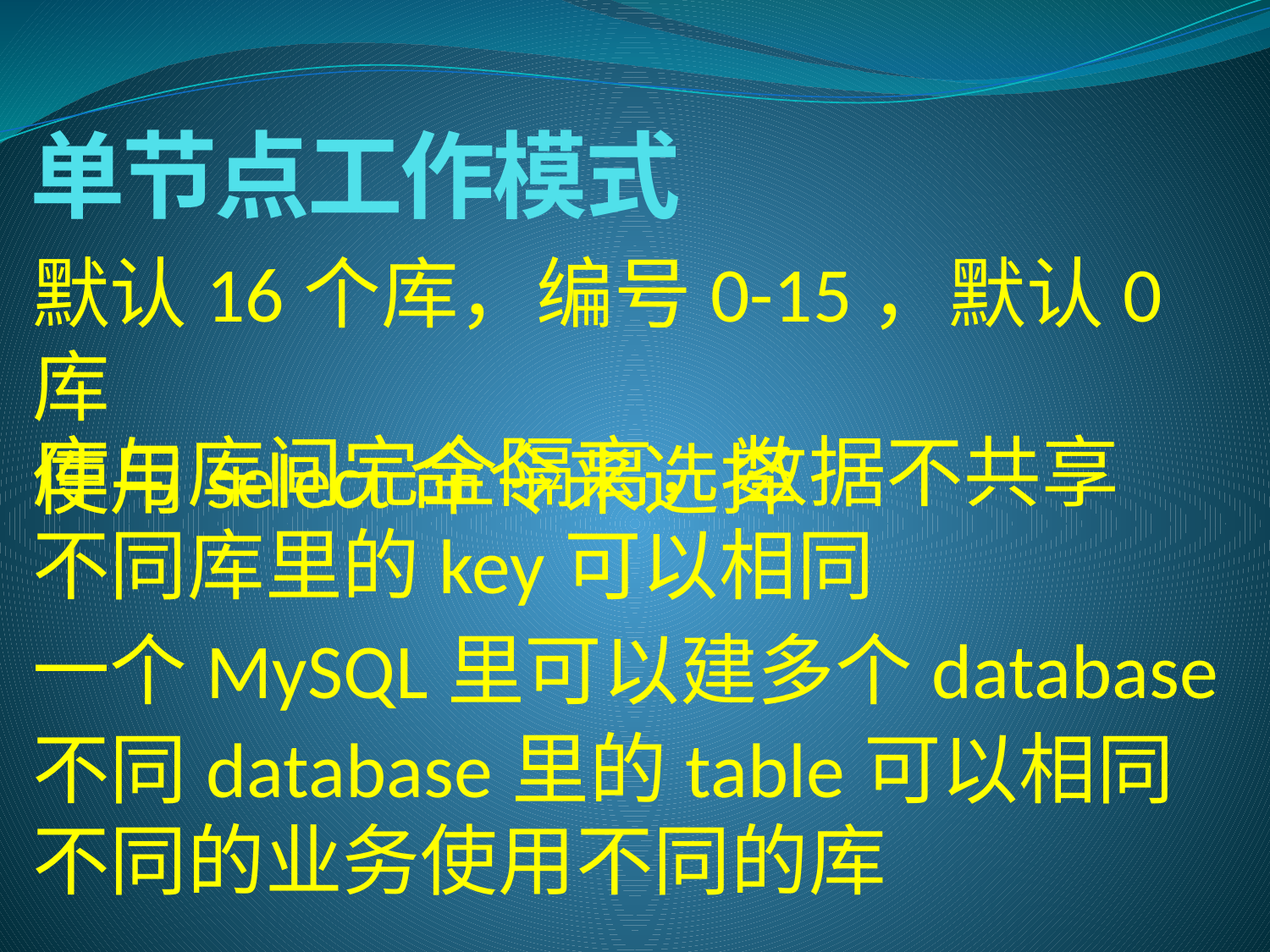

# 单节点工作模式
默认16个库，编号0-15，默认0库
使用select命令来选择
库与库间完全隔离，数据不共享
不同库里的key可以相同
一个MySQL里可以建多个database
不同database里的table可以相同
不同的业务使用不同的库